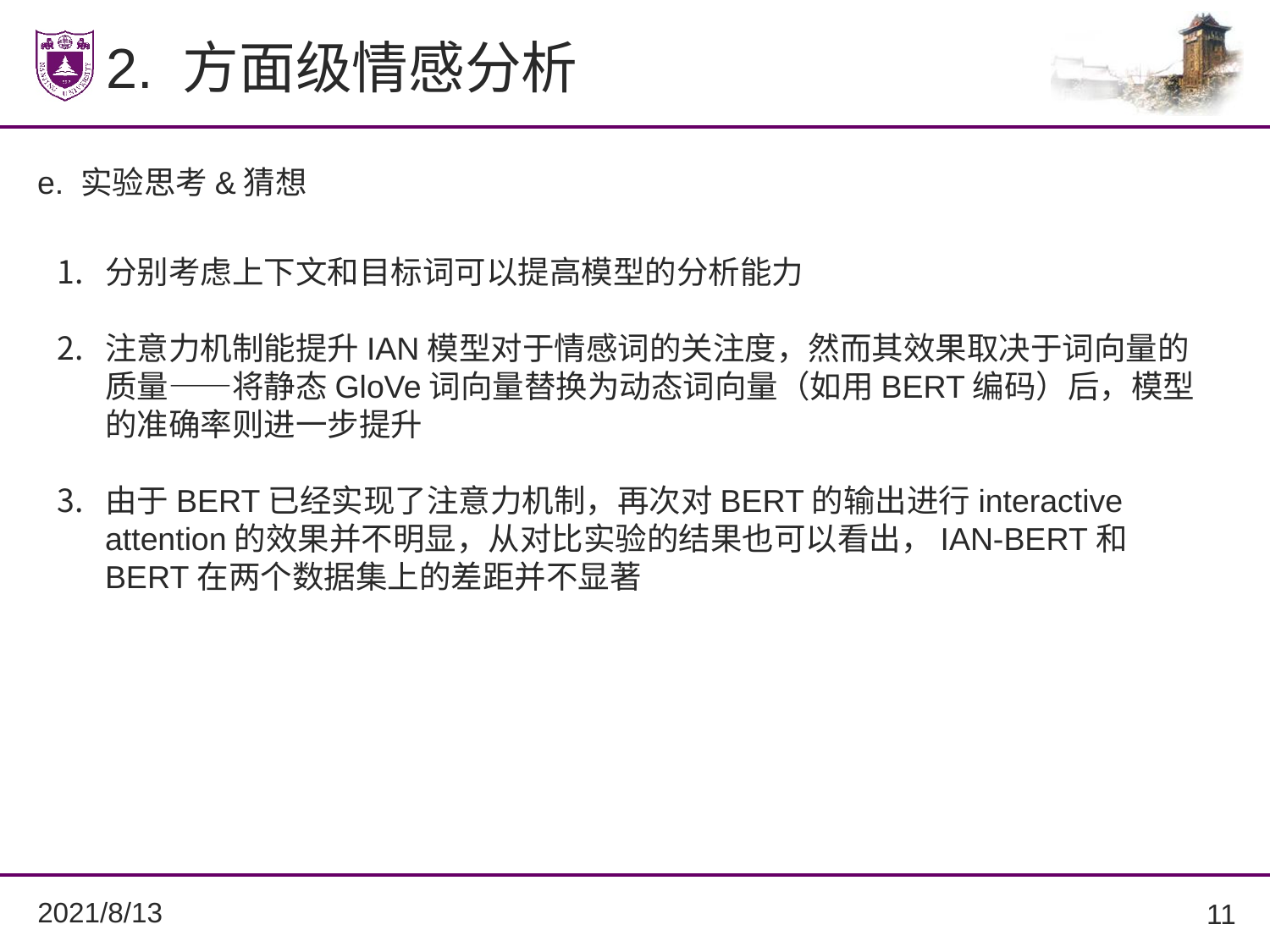

# 2. 方面级情感分析
e. 实验思考&猜想
分别考虑上下文和目标词可以提高模型的分析能力

注意力机制能提升IAN模型对于情感词的关注度，然而其效果取决于词向量的质量——将静态GloVe词向量替换为动态词向量（如用BERT编码）后，模型的准确率则进一步提升

由于BERT已经实现了注意力机制，再次对BERT的输出进行interactive attention的效果并不明显，从对比实验的结果也可以看出，IAN-BERT和BERT在两个数据集上的差距并不显著